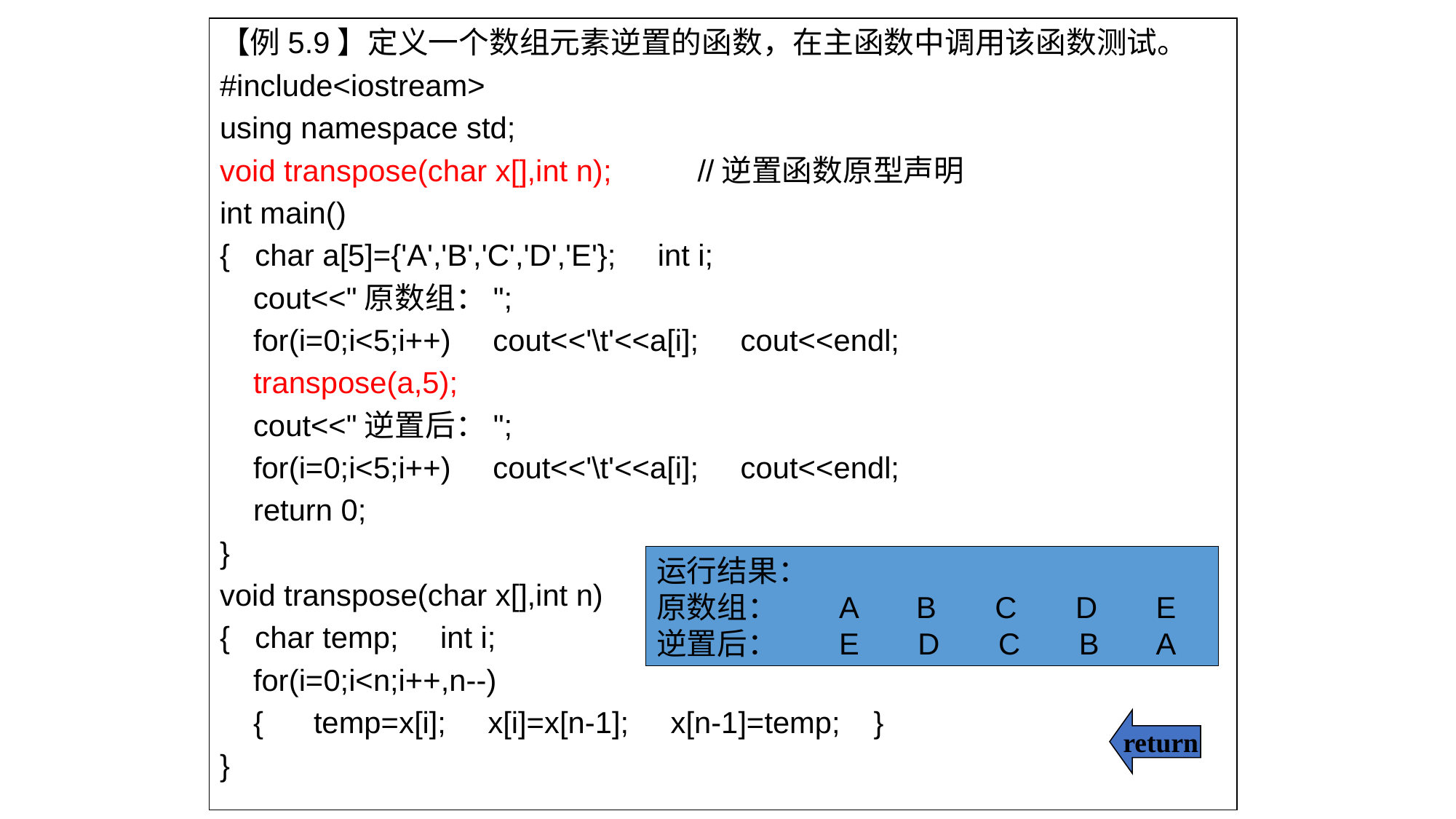

【例5.9】定义一个数组元素逆置的函数，在主函数中调用该函数测试。
#include<iostream>
using namespace std;
void transpose(char x[],int n);     	//逆置函数原型声明
int main()
{   char a[5]={'A','B','C','D','E'};     int i;
    cout<<"原数组：";
    for(i=0;i<5;i++)     cout<<'\t'<<a[i];     cout<<endl;
    transpose(a,5);
    cout<<"逆置后：";
    for(i=0;i<5;i++)     cout<<'\t'<<a[i];     cout<<endl;
    return 0;
}
void transpose(char x[],int n)
{   char temp;     int i;
    for(i=0;i<n;i++,n--)
    {      temp=x[i];     x[i]=x[n-1];     x[n-1]=temp;    }
}
运行结果：
原数组：        A       B       C       D       E
逆置后：        E       D       C       B       A
return